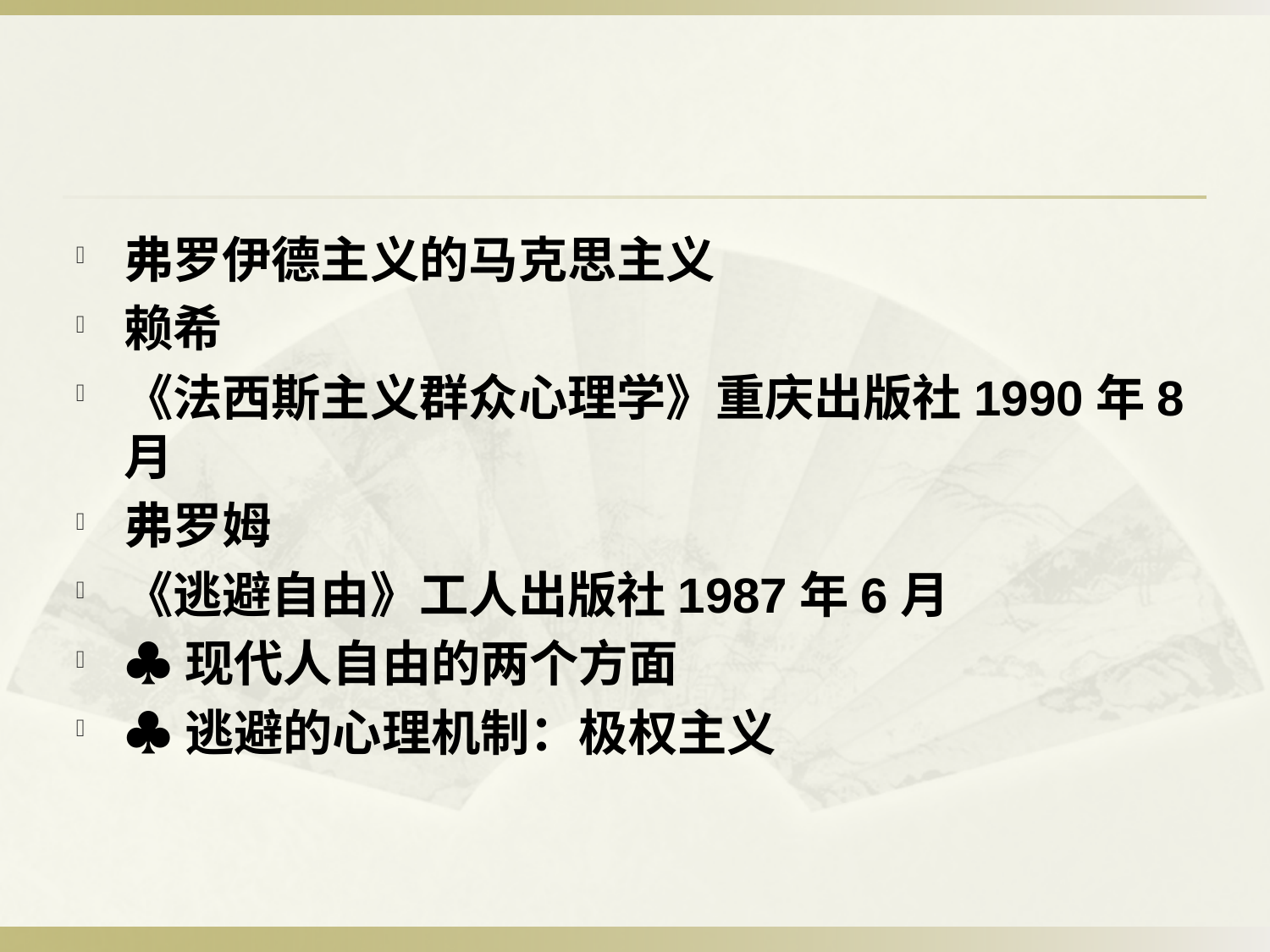

#
弗罗伊德主义的马克思主义
赖希
《法西斯主义群众心理学》重庆出版社1990年8月
弗罗姆
《逃避自由》工人出版社1987年6月
♣现代人自由的两个方面
♣逃避的心理机制：极权主义